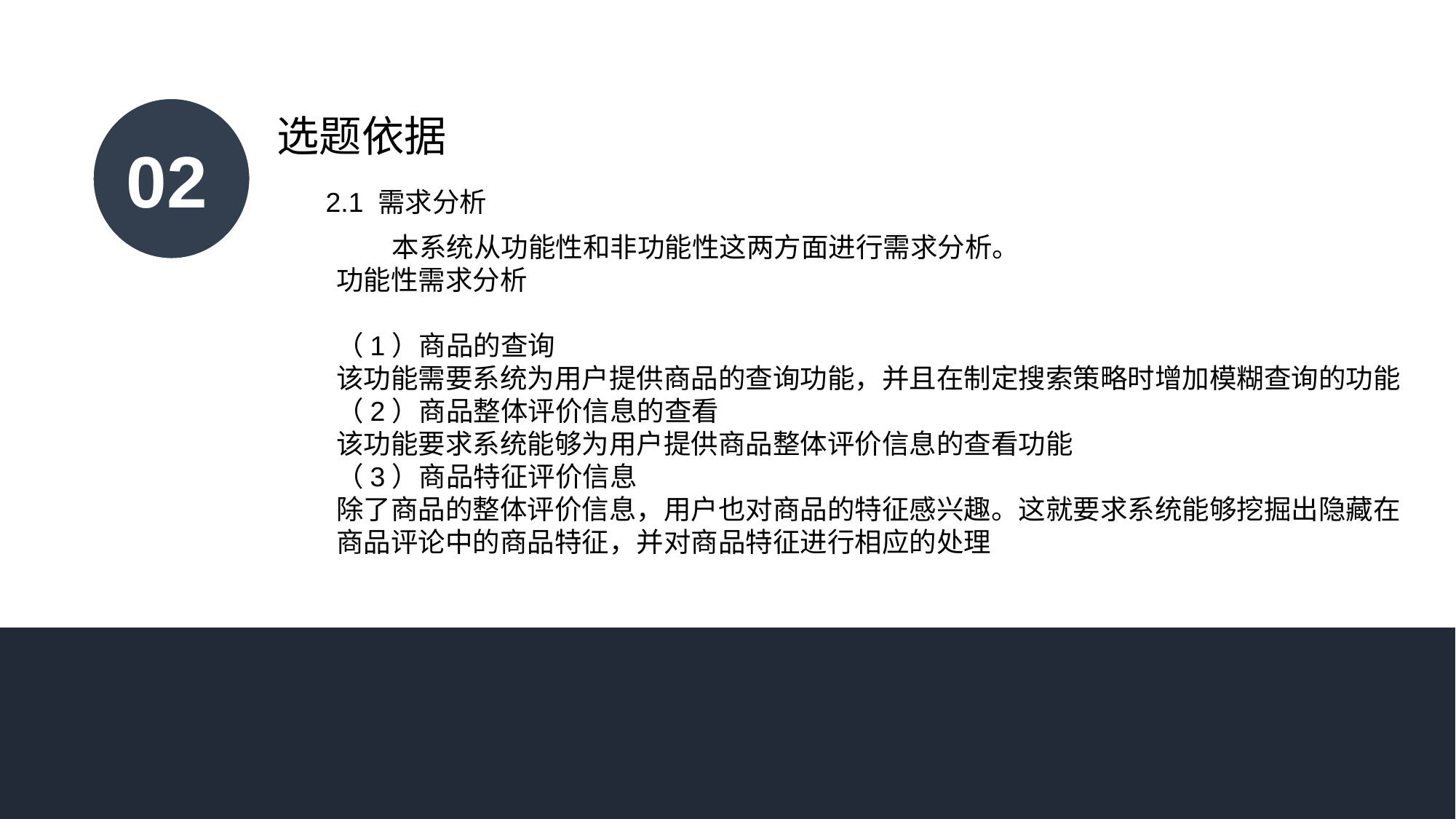

02
选题依据
2.1 需求分析
        本系统从功能性和非功能性这两方面进行需求分析。
功能性需求分析

（1）商品的查询
该功能需要系统为用户提供商品的查询功能，并且在制定搜索策略时增加模糊查询的功能
（2）商品整体评价信息的查看
该功能要求系统能够为用户提供商品整体评价信息的查看功能
（3）商品特征评价信息
除了商品的整体评价信息，用户也对商品的特征感兴趣。这就要求系统能够挖掘出隐藏在商品评论中的商品特征，并对商品特征进行相应的处理